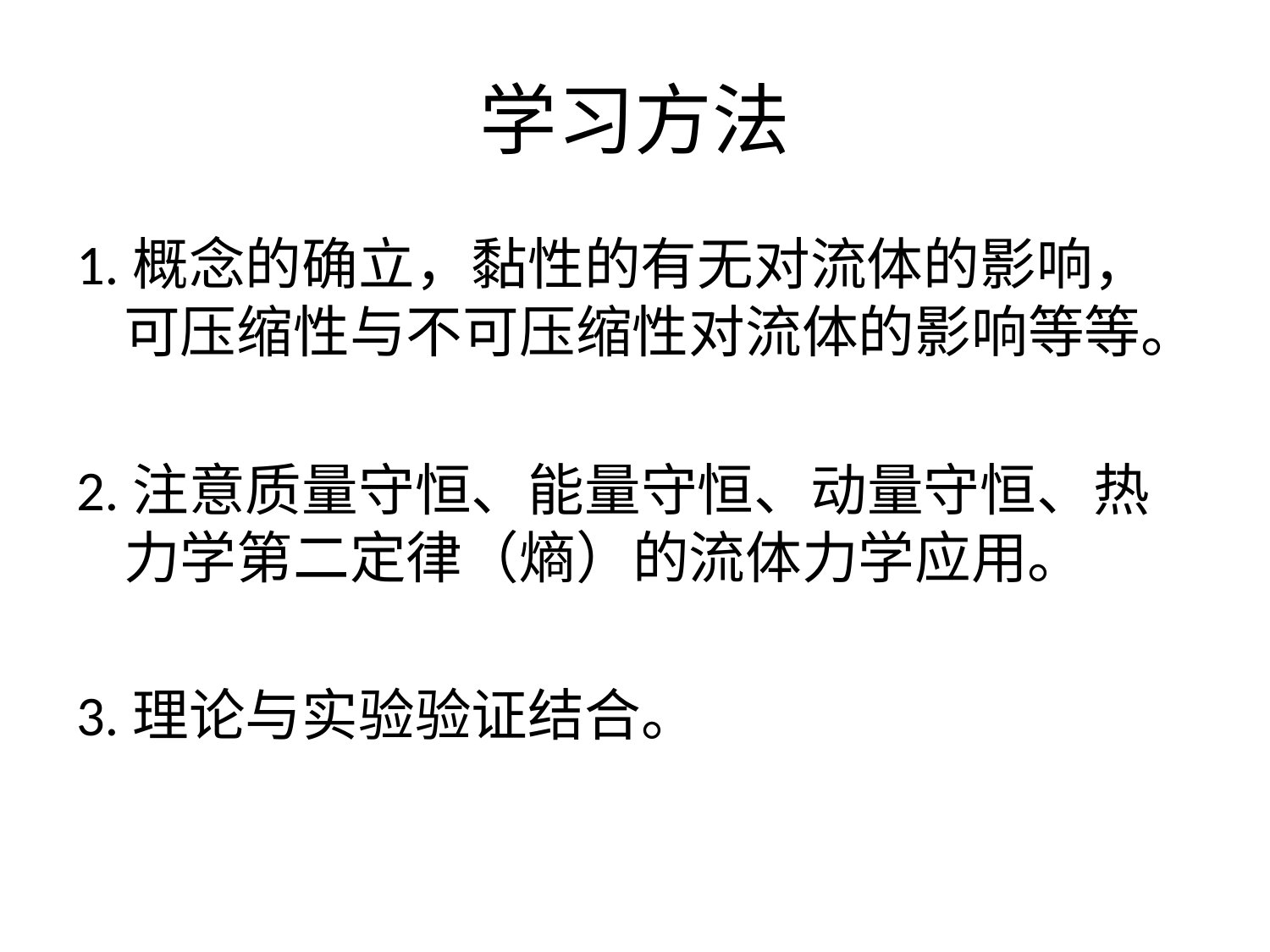

# 学习方法
1.概念的确立，黏性的有无对流体的影响，可压缩性与不可压缩性对流体的影响等等。

2.注意质量守恒、能量守恒、动量守恒、热力学第二定律（熵）的流体力学应用。

3.理论与实验验证结合。